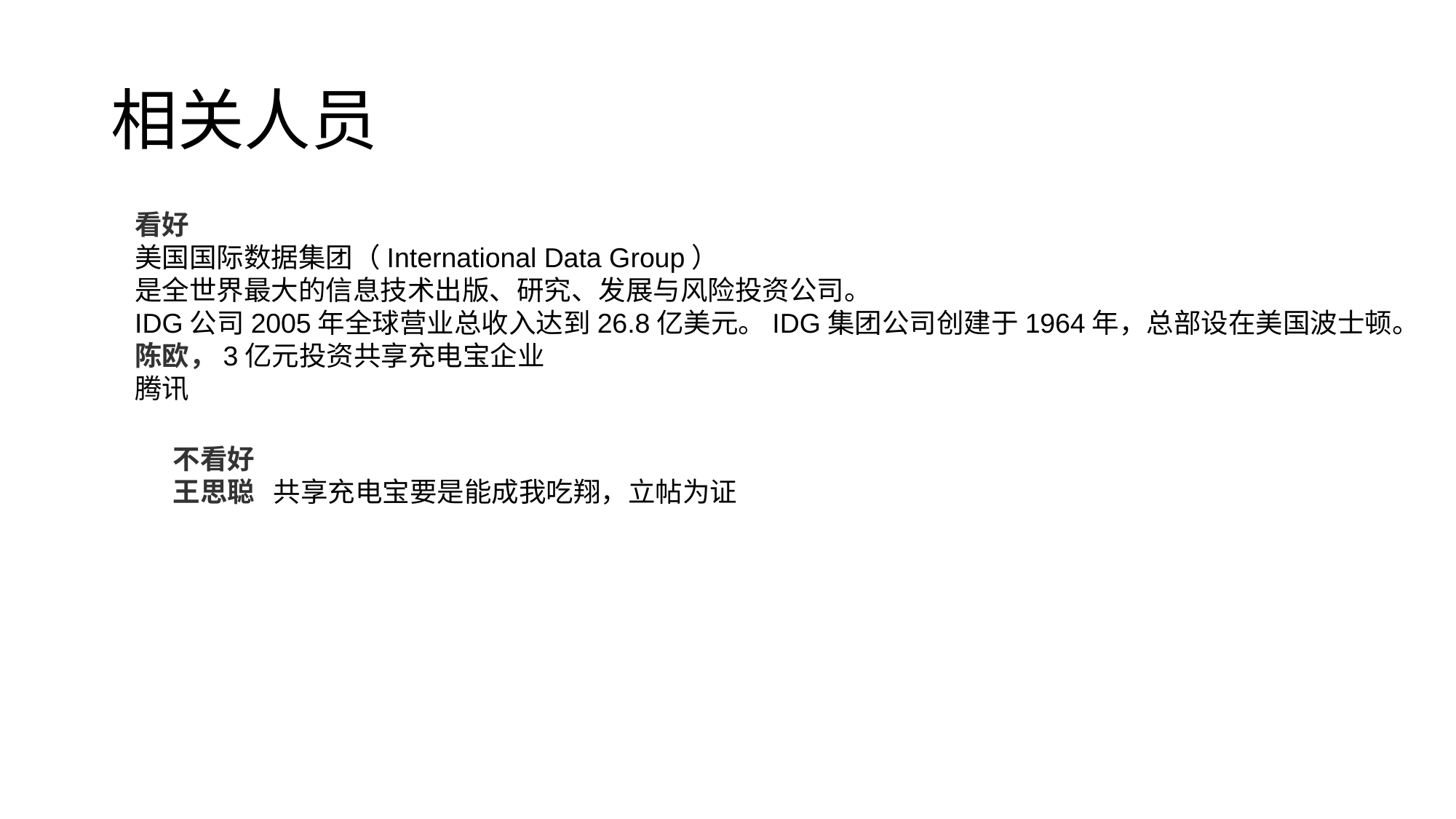

# 相关人员
看好
美国国际数据集团（International Data Group）
是全世界最大的信息技术出版、研究、发展与风险投资公司。
IDG公司2005年全球营业总收入达到26.8亿美元。IDG集团公司创建于1964年，总部设在美国波士顿。
陈欧，3亿元投资共享充电宝企业
腾讯
不看好
王思聪   共享充电宝要是能成我吃翔，立帖为证